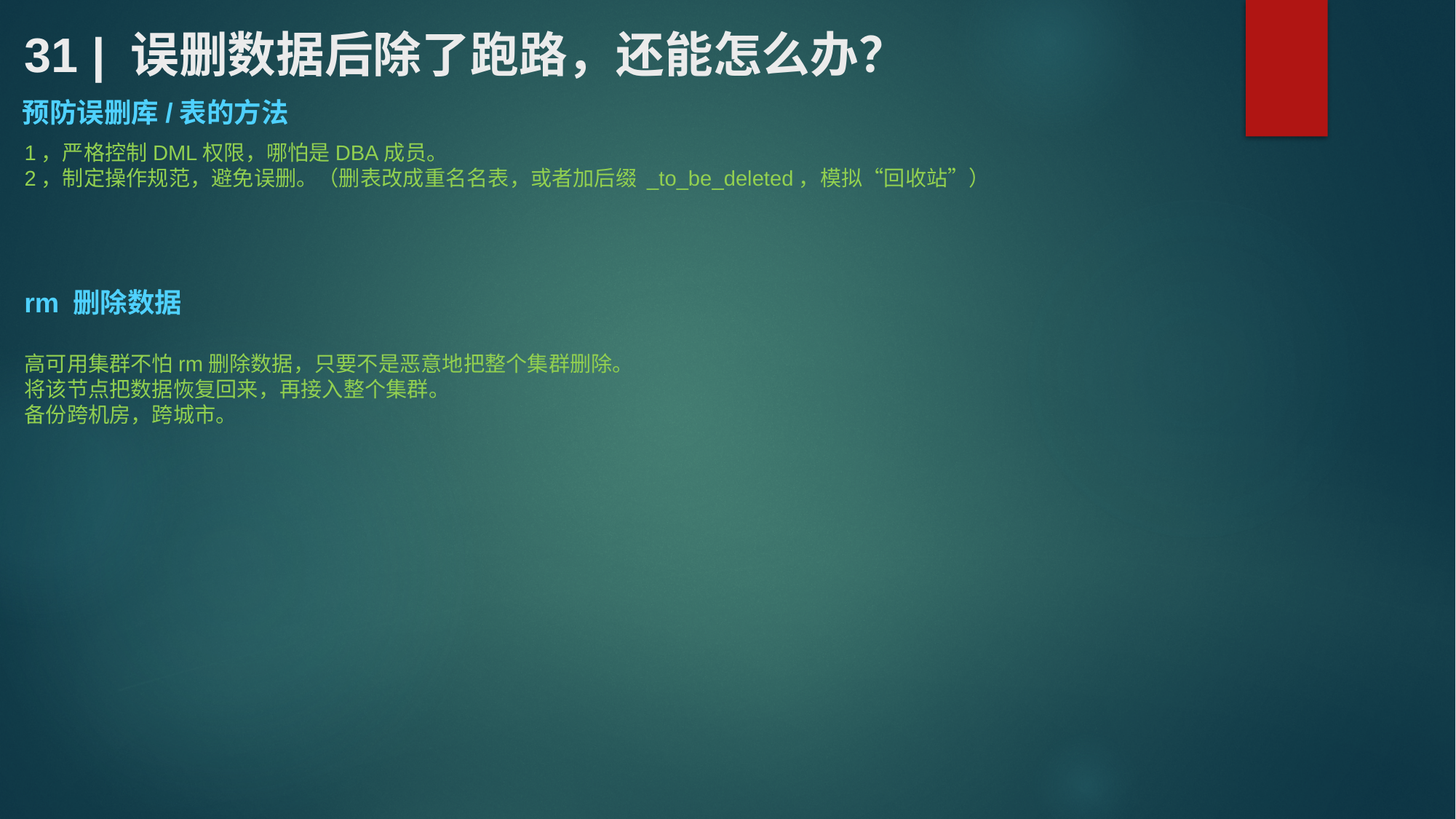

# 31 | 误删数据后除了跑路，还能怎么办？
预防误删库/表的方法
1，严格控制DML权限，哪怕是DBA成员。
2，制定操作规范，避免误删。（删表改成重名名表，或者加后缀 _to_be_deleted，模拟“回收站”）
rm 删除数据
高可用集群不怕rm删除数据，只要不是恶意地把整个集群删除。
将该节点把数据恢复回来，再接入整个集群。
备份跨机房，跨城市。